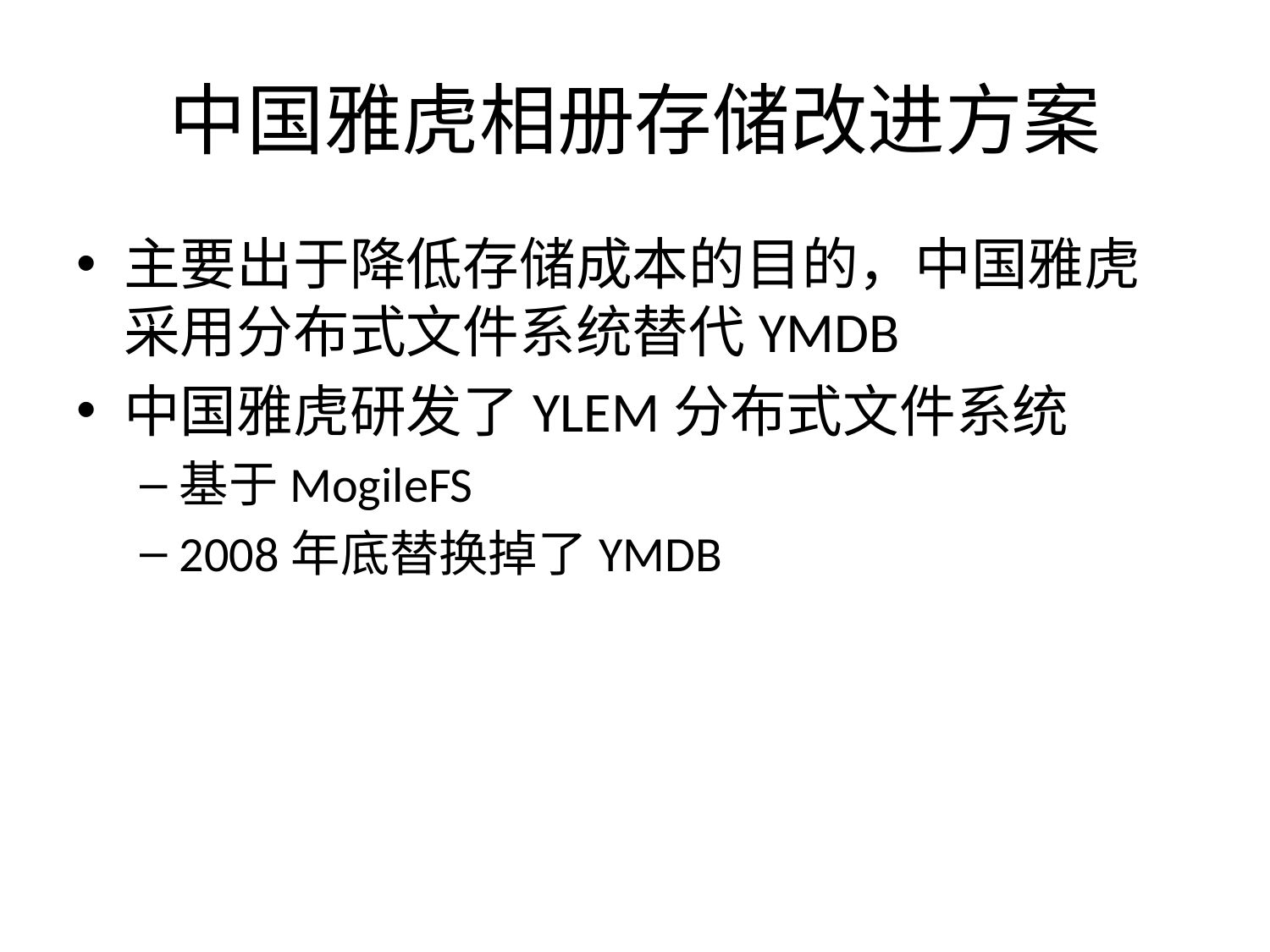

# 中国雅虎相册存储改进方案
主要出于降低存储成本的目的，中国雅虎采用分布式文件系统替代YMDB
中国雅虎研发了YLEM分布式文件系统
基于MogileFS
2008年底替换掉了YMDB